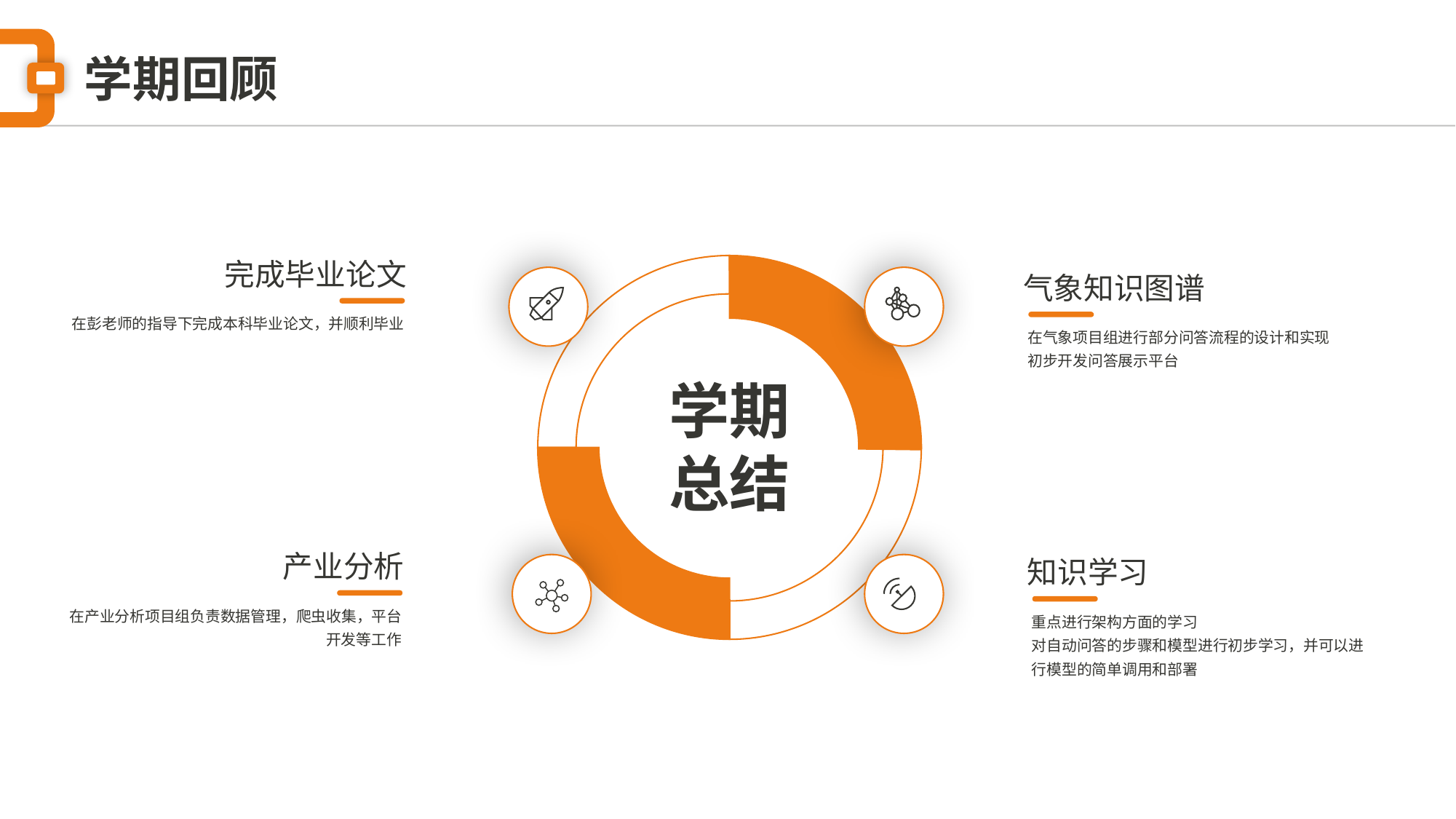

学期回顾
完成毕业论文

气象知识图谱

在气象项目组进行部分问答流程的设计和实现
初步开发问答展示平台

在彭老师的指导下完成本科毕业论文，并顺利毕业
学期总结
产业分析
知识学习

在产业分析项目组负责数据管理，爬虫收集，平台开发等工作

重点进行架构方面的学习
对自动问答的步骤和模型进行初步学习，并可以进行模型的简单调用和部署